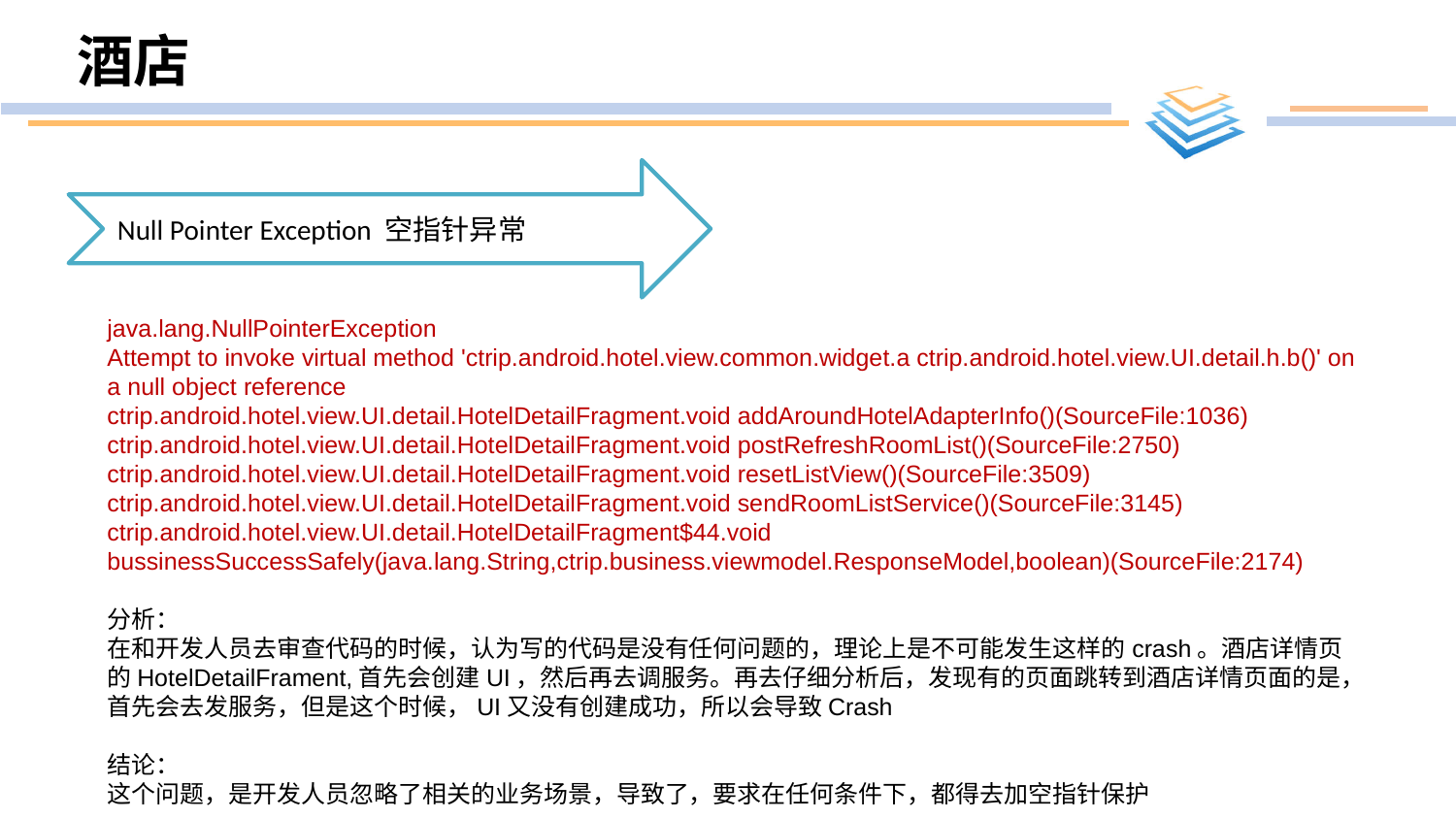

# 酒店
Null Pointer Exception 空指针异常
java.lang.NullPointerException
Attempt to invoke virtual method 'ctrip.android.hotel.view.common.widget.a ctrip.android.hotel.view.UI.detail.h.b()' on a null object reference
ctrip.android.hotel.view.UI.detail.HotelDetailFragment.void addAroundHotelAdapterInfo()(SourceFile:1036)
ctrip.android.hotel.view.UI.detail.HotelDetailFragment.void postRefreshRoomList()(SourceFile:2750)
ctrip.android.hotel.view.UI.detail.HotelDetailFragment.void resetListView()(SourceFile:3509)
ctrip.android.hotel.view.UI.detail.HotelDetailFragment.void sendRoomListService()(SourceFile:3145)
ctrip.android.hotel.view.UI.detail.HotelDetailFragment$44.void bussinessSuccessSafely(java.lang.String,ctrip.business.viewmodel.ResponseModel,boolean)(SourceFile:2174)

分析：
在和开发人员去审查代码的时候，认为写的代码是没有任何问题的，理论上是不可能发生这样的crash。酒店详情页的HotelDetailFrament,首先会创建UI，然后再去调服务。再去仔细分析后，发现有的页面跳转到酒店详情页面的是，首先会去发服务，但是这个时候，UI又没有创建成功，所以会导致Crash

结论：
这个问题，是开发人员忽略了相关的业务场景，导致了，要求在任何条件下，都得去加空指针保护